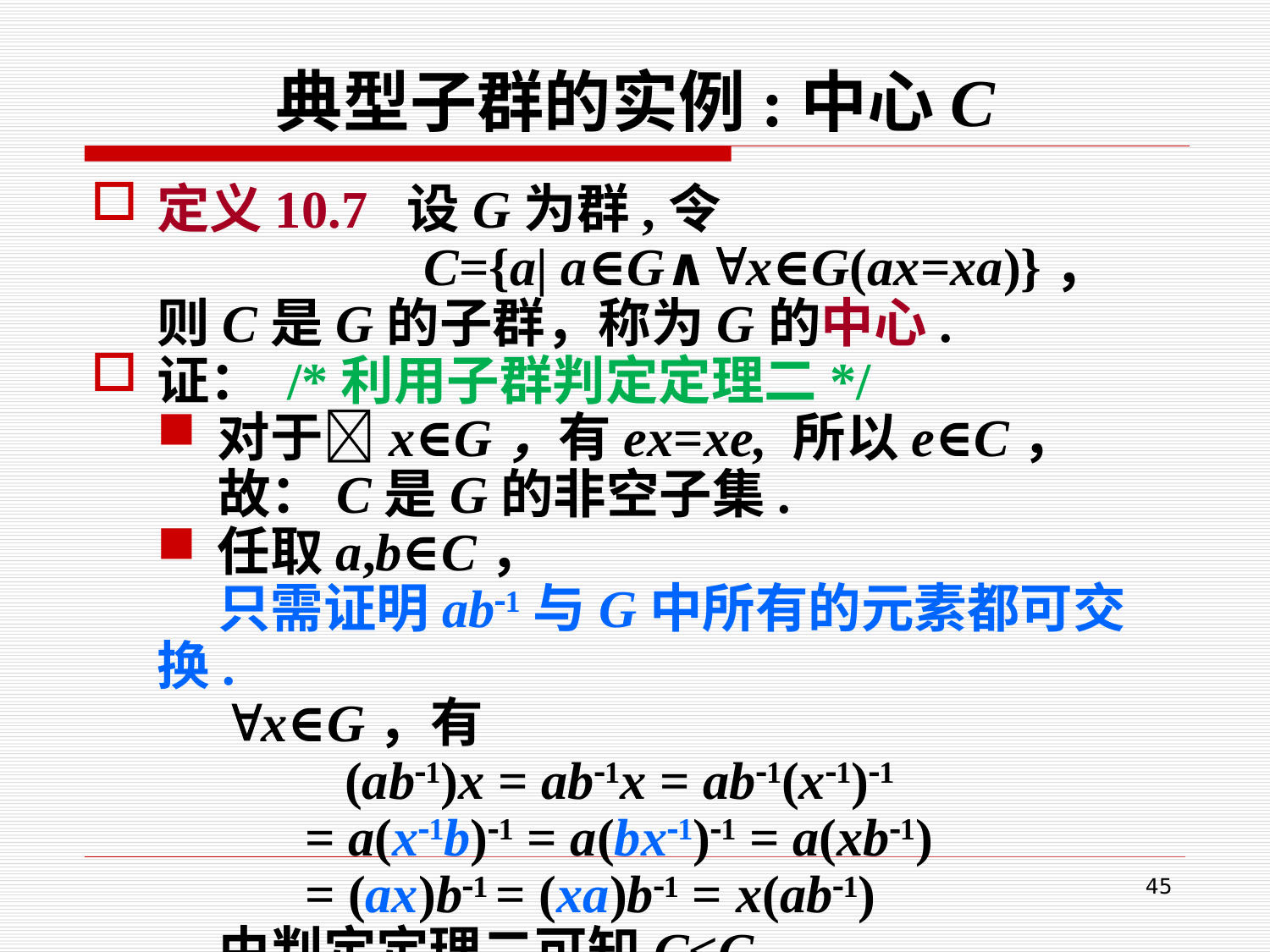

# 典型子群的实例:中心C
定义10.7  设G为群,令
                    C={a| a∈G∧∀x∈G(ax=xa)}，
则C是G的子群，称为G的中心.
证： /*利用子群判定定理二*/
对于∀x∈G，有ex=xe, 所以e∈C，
故：C是G的非空子集.
任取a,b∈C，
    只需证明ab−1与G中所有的元素都可交换.
     ∀x∈G，有
                   (ab−1)x = ab−1x = ab−1(x−1)−1
                = a(x−1b)−1 = a(bx−1)−1 = a(xb−1)
                = (ax)b−1 = (xa)b−1 = x(ab−1)
    由判定定理二可知C≤G.
45